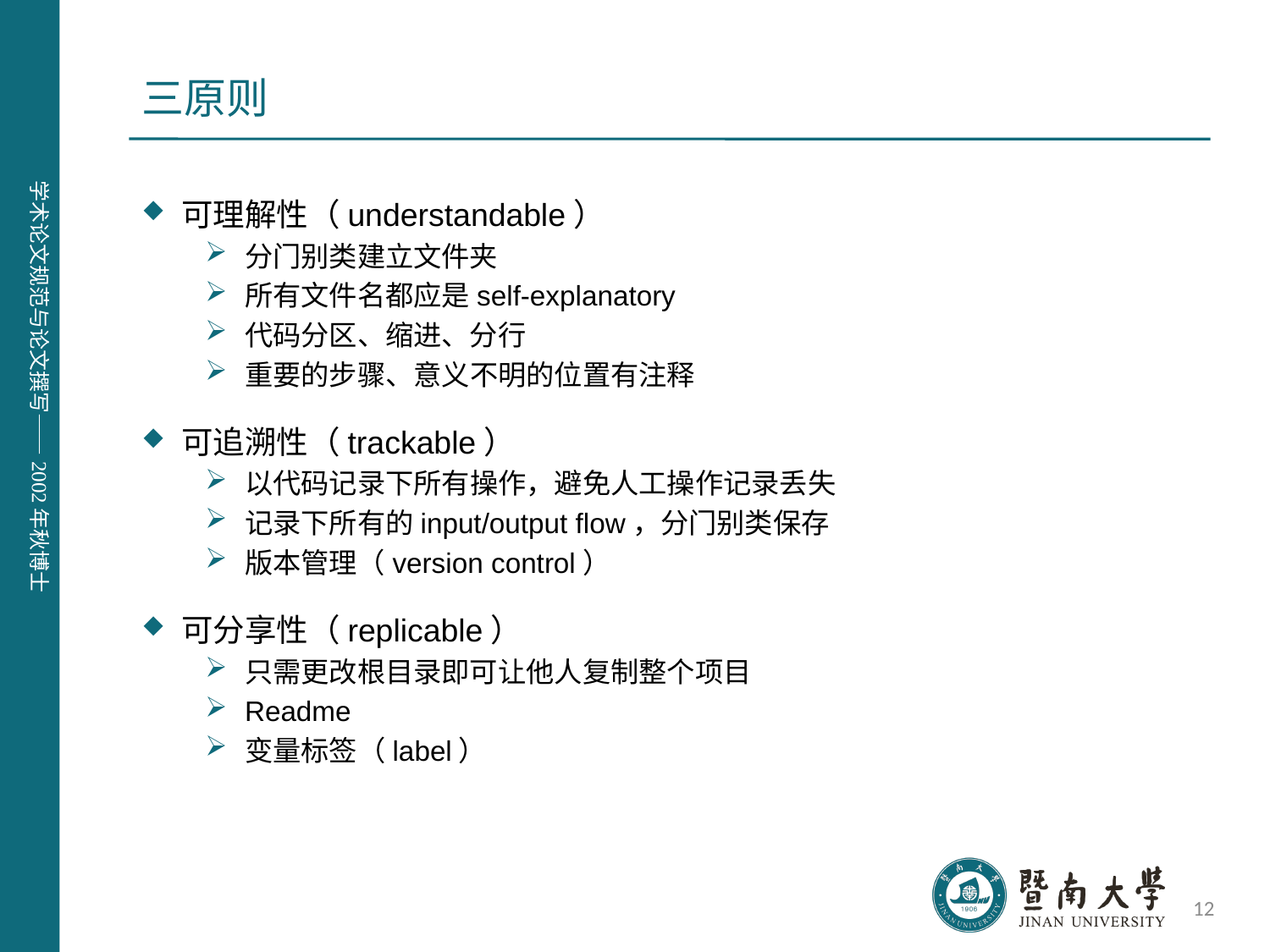

# 三原则
可理解性（understandable）
分门别类建立文件夹
所有文件名都应是self-explanatory
代码分区、缩进、分行
重要的步骤、意义不明的位置有注释
可追溯性（trackable）
以代码记录下所有操作，避免人工操作记录丢失
记录下所有的input/output flow，分门别类保存
版本管理（version control）
可分享性（replicable）
只需更改根目录即可让他人复制整个项目
Readme
变量标签（label）
12